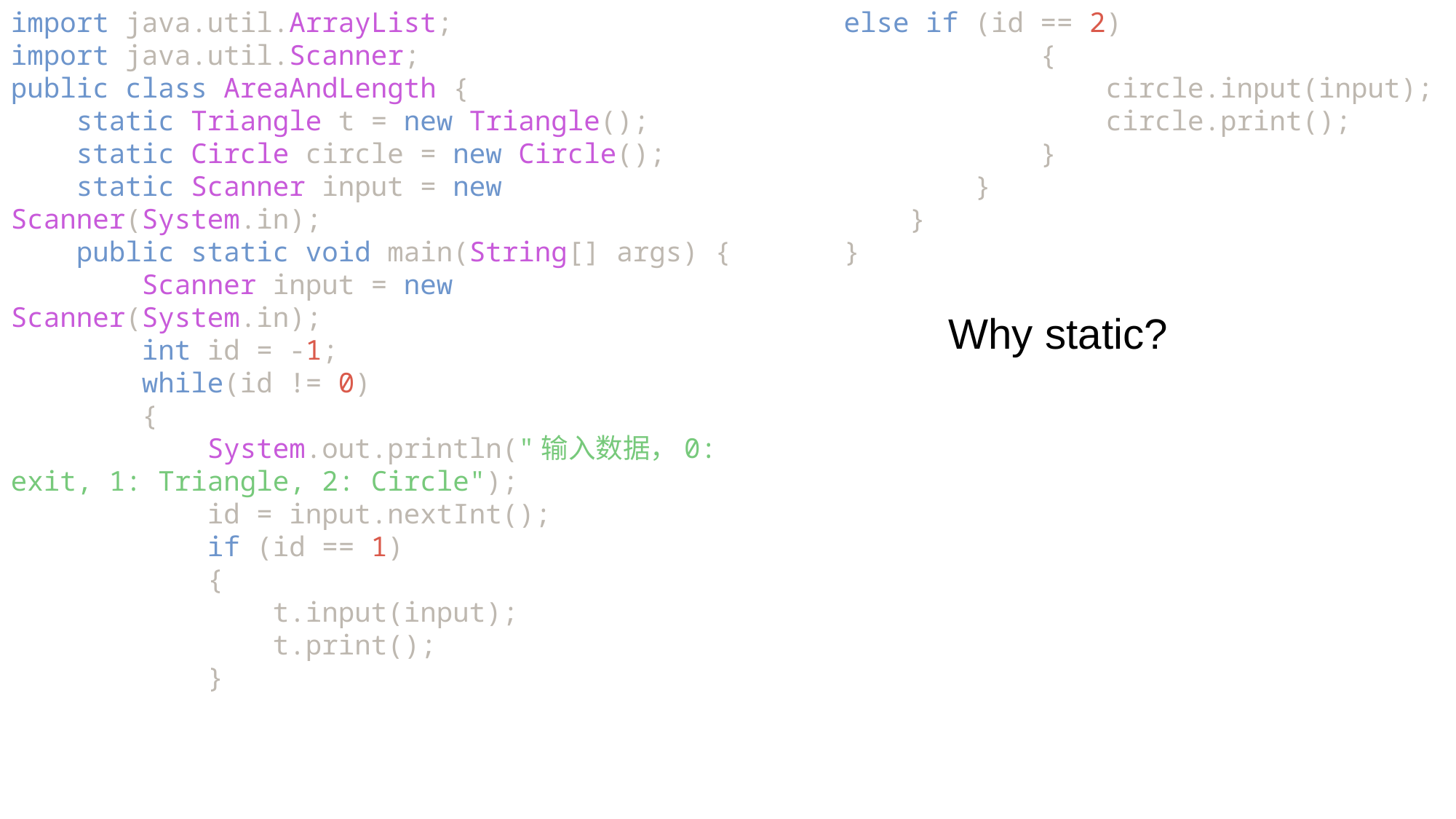

import java.util.ArrayList;
import java.util.Scanner;
public class AreaAndLength {
    static Triangle t = new Triangle();
    static Circle circle = new Circle();
    static Scanner input = new Scanner(System.in);
    public static void main(String[] args) {
        Scanner input = new Scanner(System.in);
        int id = -1;
        while(id != 0)
        {
            System.out.println("输入数据，0: exit, 1: Triangle, 2: Circle");
            id = input.nextInt();
            if (id == 1)
            {
                t.input(input);
                t.print();
            }

else if (id == 2)
            {
                circle.input(input);
                circle.print();
            }
        }
    }
}
Why static?